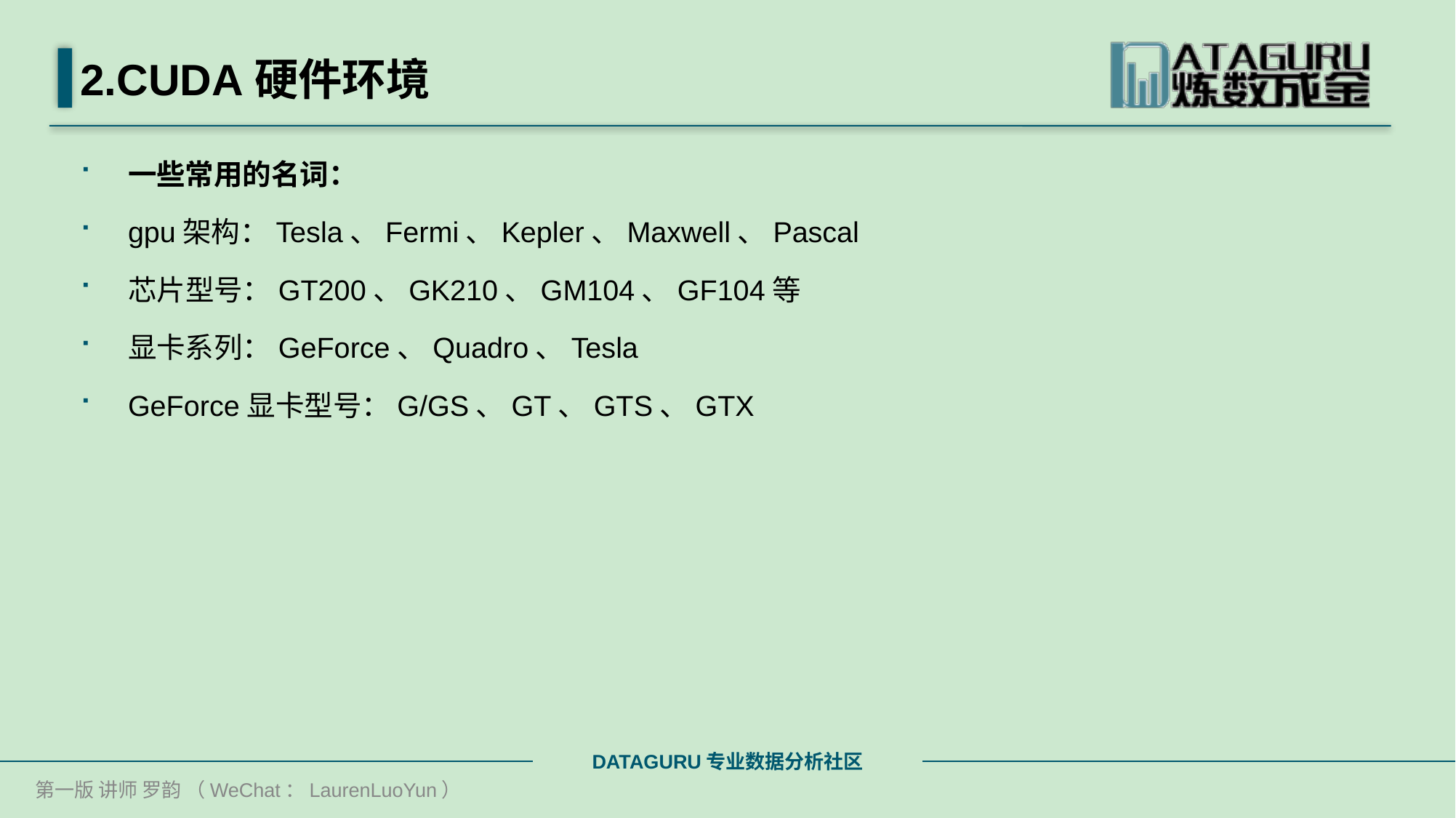

# 2.CUDA硬件环境
一些常用的名词：
gpu架构：Tesla、Fermi、Kepler、Maxwell、Pascal
芯片型号：GT200、GK210、GM104、GF104等
显卡系列：GeForce、Quadro、Tesla
GeForce显卡型号：G/GS、GT、GTS、GTX